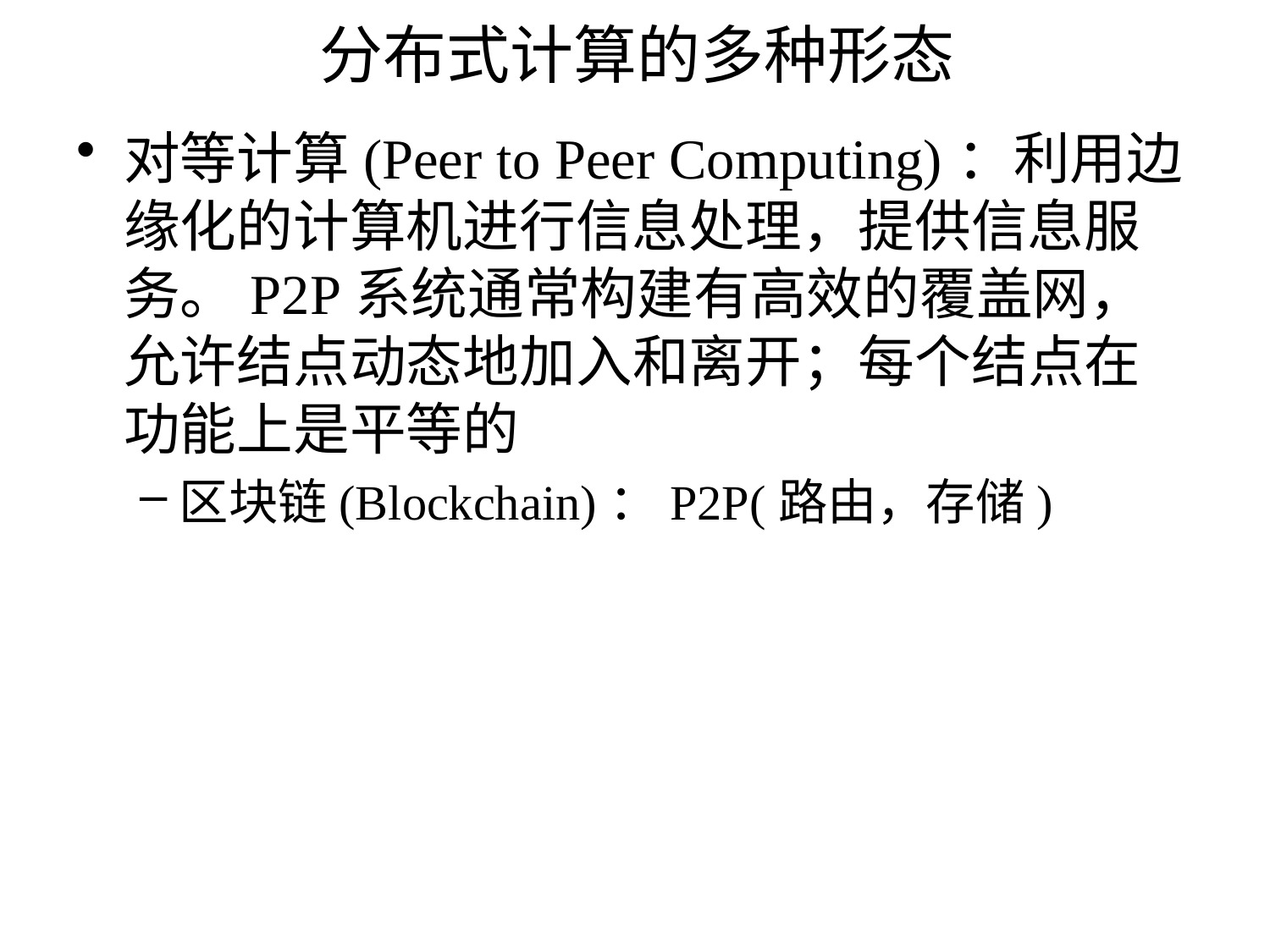

# 分布式计算的多种形态
对等计算(Peer to Peer Computing)：利用边缘化的计算机进行信息处理，提供信息服务。P2P系统通常构建有高效的覆盖网，允许结点动态地加入和离开；每个结点在功能上是平等的
区块链(Blockchain)：P2P(路由，存储)